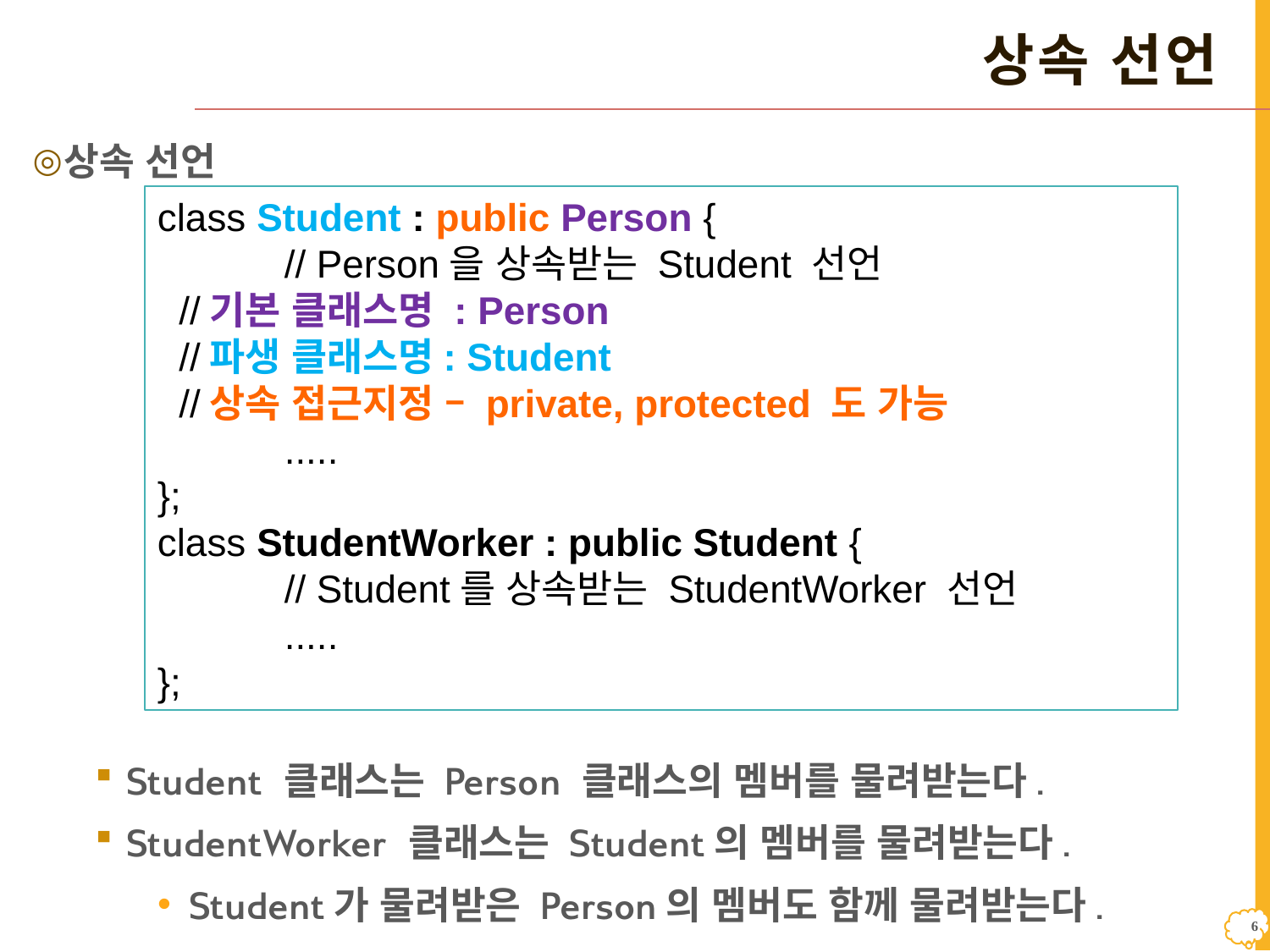

# 상속 선언
상속 선언

Student 클래스는 Person 클래스의 멤버를 물려받는다.
StudentWorker 클래스는 Student의 멤버를 물려받는다.
Student가 물려받은 Person의 멤버도 함께 물려받는다.
class Student : public Person {
	// Person을 상속받는 Student 선언
  //기본 클래스명 : Person
  //파생 클래스명: Student
  //상속 접근지정 – private, protected 도 가능
	.....
};
class StudentWorker : public Student {
	// Student를 상속받는 StudentWorker 선언
	.....
};
6